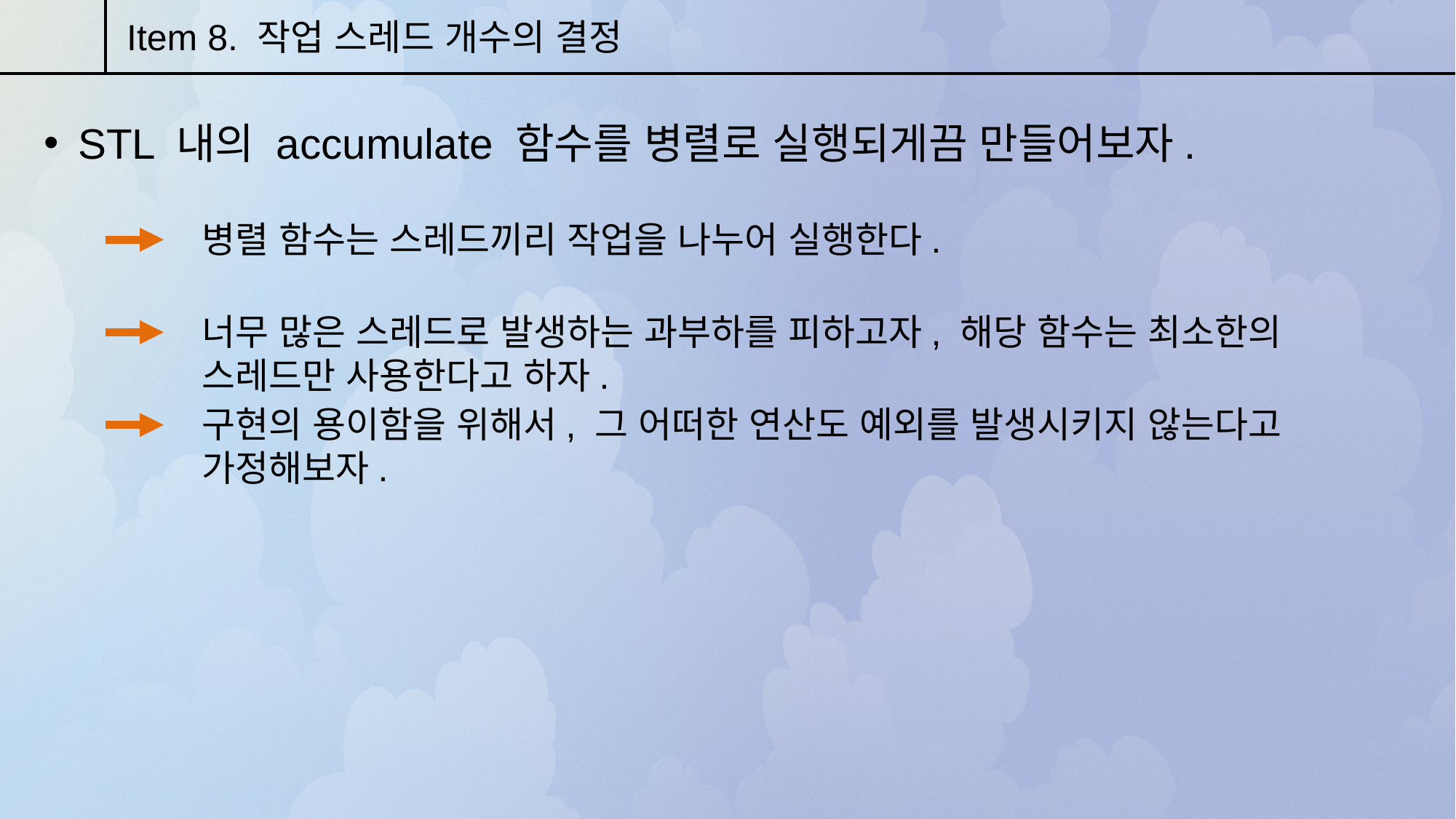

Item 8. 작업 스레드 개수의 결정
STL 내의 accumulate 함수를 병렬로 실행되게끔 만들어보자.
병렬 함수는 스레드끼리 작업을 나누어 실행한다.
너무 많은 스레드로 발생하는 과부하를 피하고자, 해당 함수는 최소한의 스레드만 사용한다고 하자.
구현의 용이함을 위해서, 그 어떠한 연산도 예외를 발생시키지 않는다고 가정해보자.